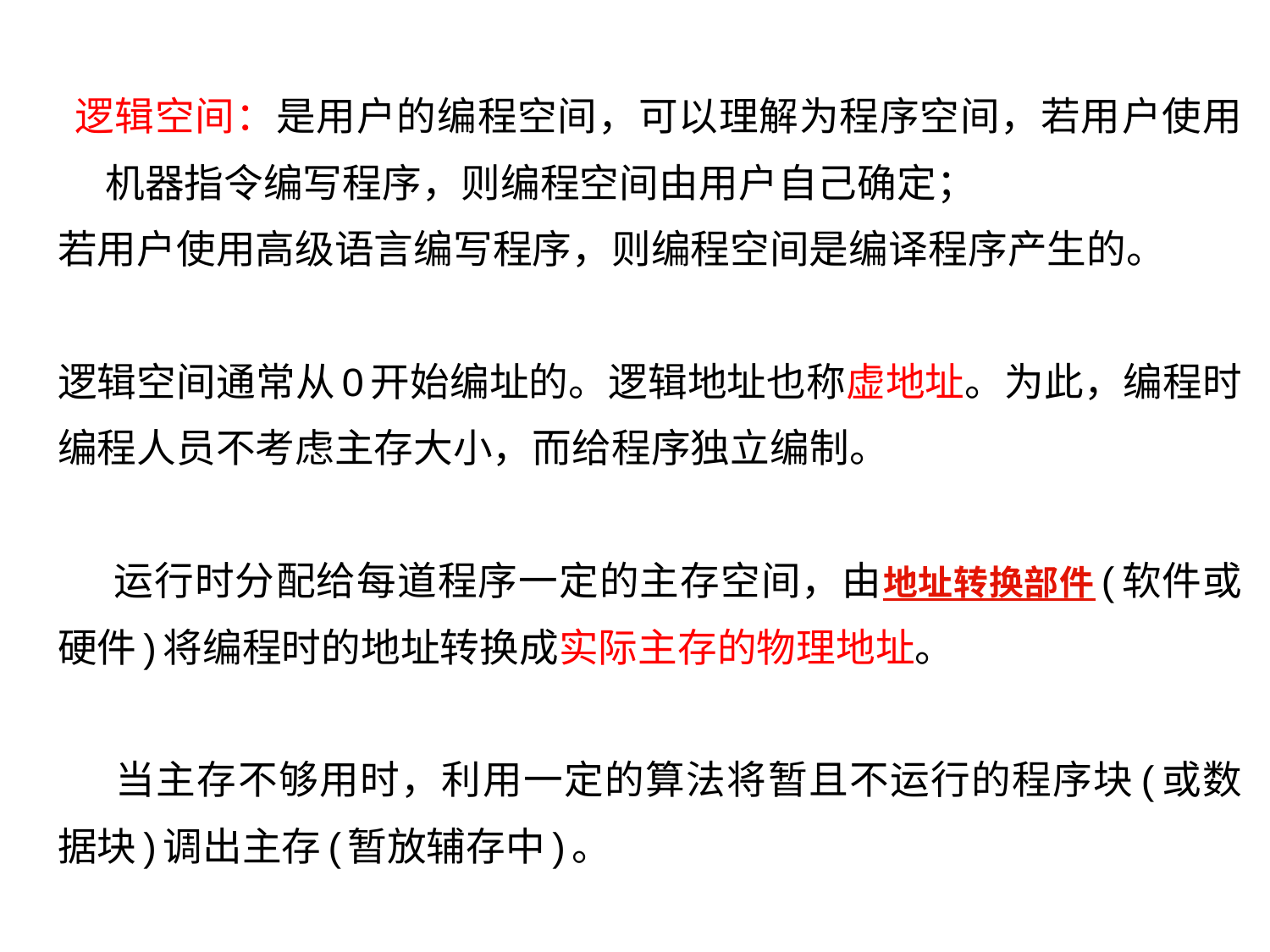

逻辑空间：是用户的编程空间，可以理解为程序空间，若用户使用机器指令编写程序，则编程空间由用户自己确定；
若用户使用高级语言编写程序，则编程空间是编译程序产生的。

逻辑空间通常从0开始编址的。逻辑地址也称虚地址。为此，编程时编程人员不考虑主存大小，而给程序独立编制。

     运行时分配给每道程序一定的主存空间，由地址转换部件(软件或硬件)将编程时的地址转换成实际主存的物理地址。

     当主存不够用时，利用一定的算法将暂且不运行的程序块(或数据块)调出主存(暂放辅存中)。